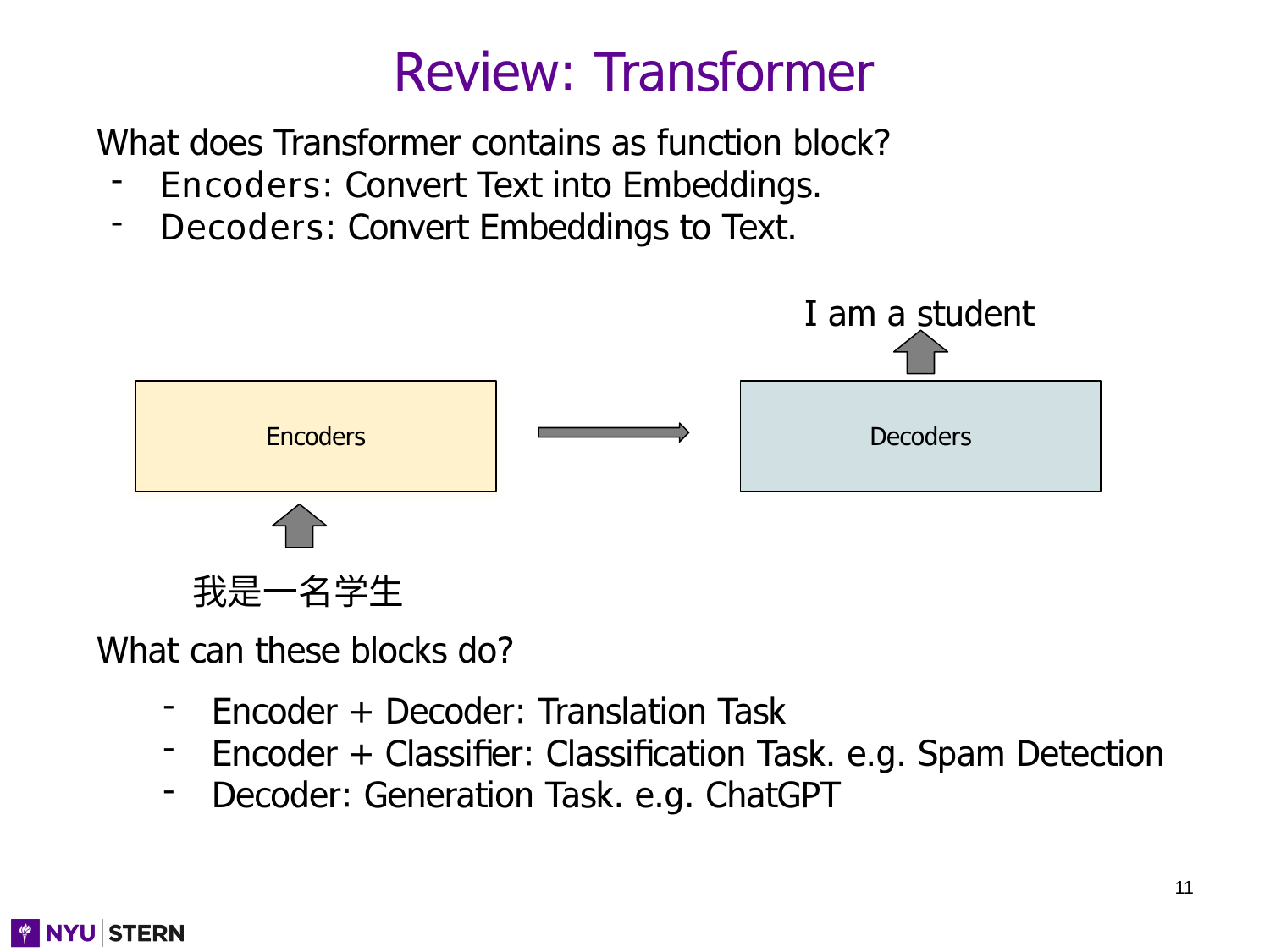

# Review: Transformer
What does Transformer contains as function block?
Encoders: Convert Text into Embeddings.
Decoders: Convert Embeddings to Text.
I am a student

Encoders
Decoders

我是一名学生
What can these blocks do?

Encoder + Decoder: Translation Task
Encoder + Classifier: Classification Task. e.g. Spam Detection
Decoder: Generation Task. e.g. ChatGPT
11